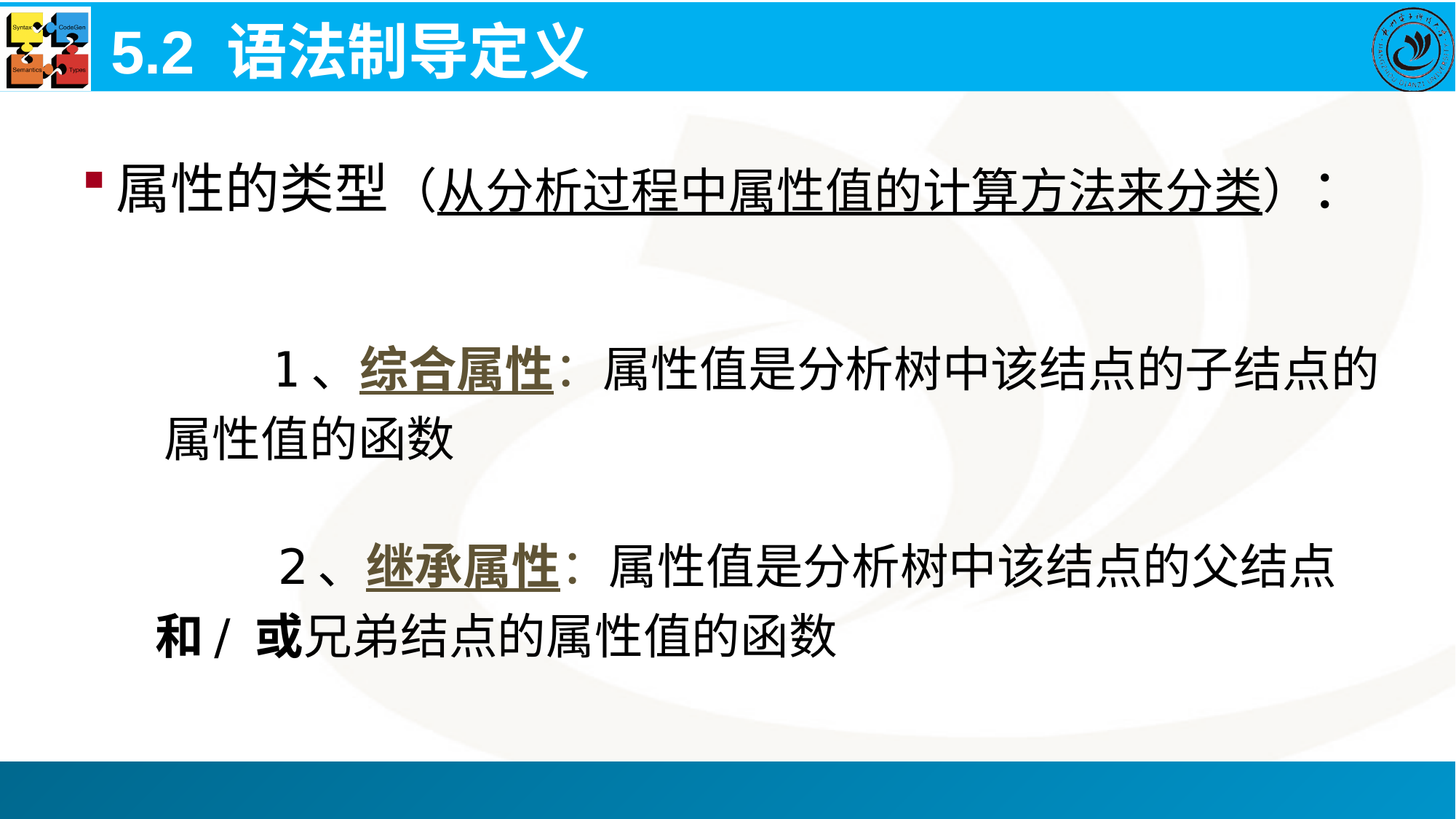

# 5.2 语法制导定义
属性的类型（从分析过程中属性值的计算方法来分类）：
		1、综合属性：属性值是分析树中该结点的子结点的属性值的函数
		 2、继承属性：属性值是分析树中该结点的父结点和/或兄弟结点的属性值的函数
10